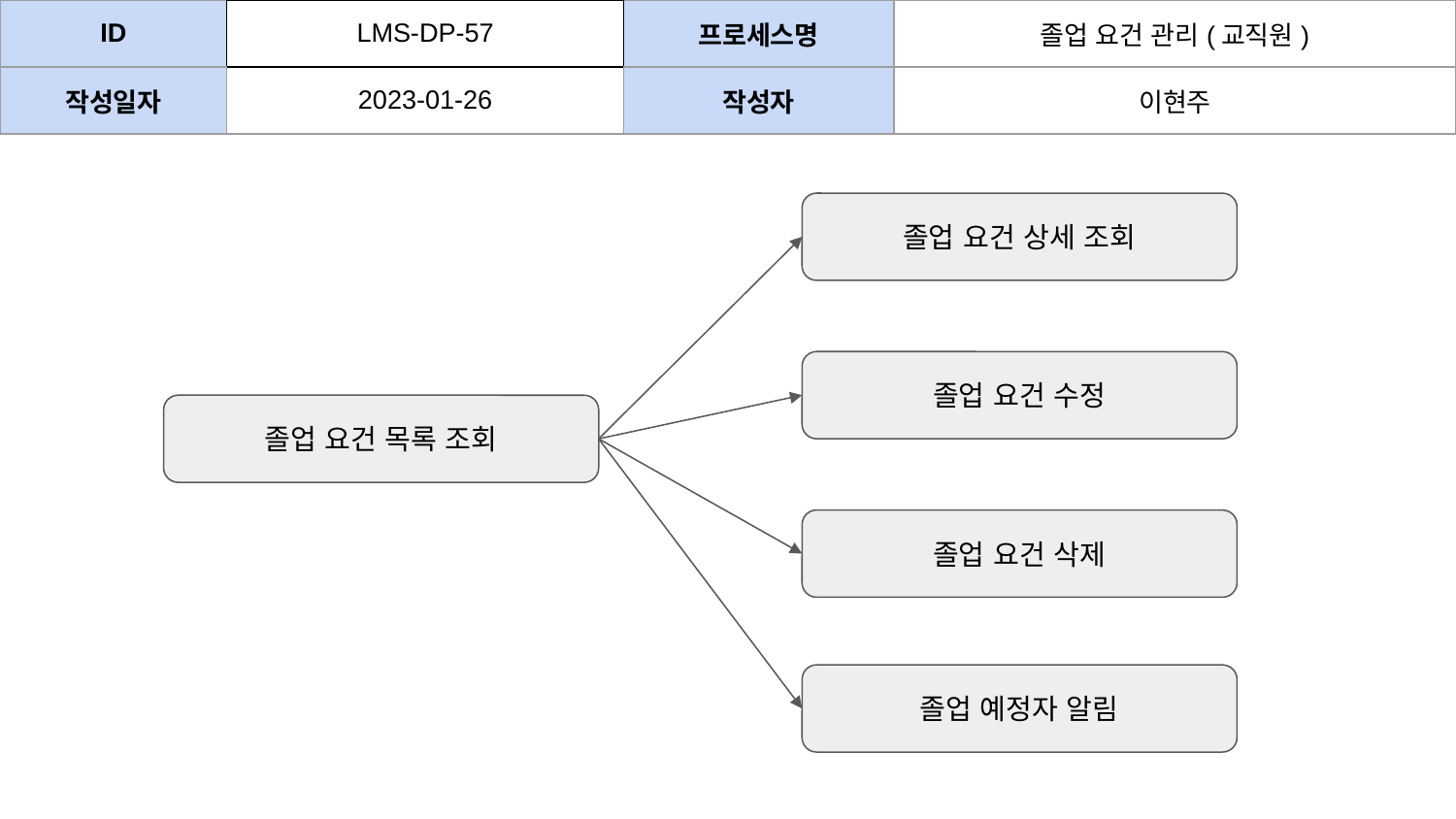

| ID | LMS-DP-57 | 프로세스명 | 졸업 요건 관리(교직원) |  |  |
| --- | --- | --- | --- | --- | --- |
| 작성일자 | 2023-01-26 | 작성자 | 이현주 |  |  |
졸업 요건 상세 조회
졸업 요건 수정
졸업 요건 목록 조회
졸업 요건 삭제
졸업 예정자 알림